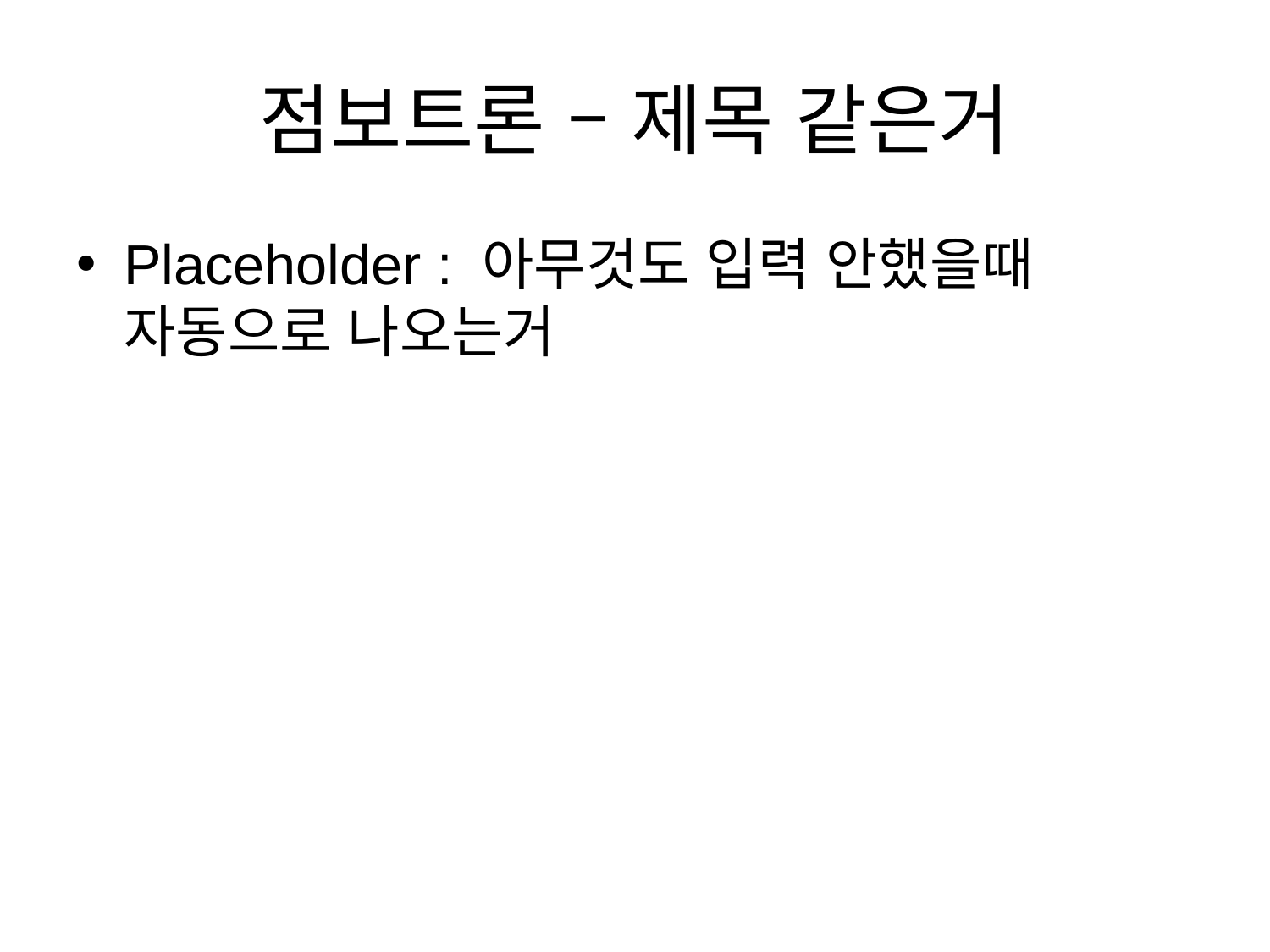

# 점보트론 – 제목 같은거
Placeholder : 아무것도 입력 안했을때 자동으로 나오는거